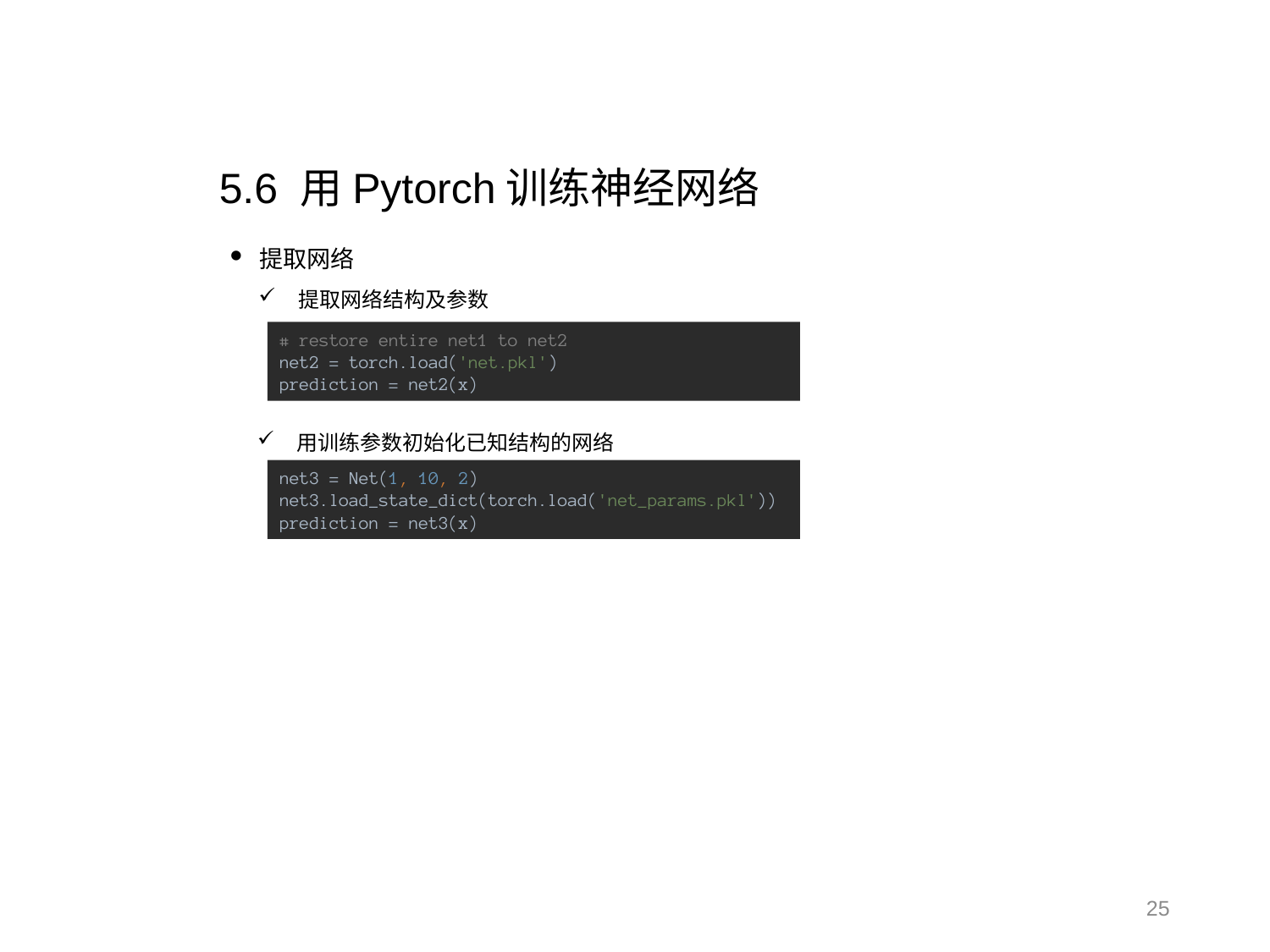

# 5.6 用Pytorch训练神经网络
提取网络
提取网络结构及参数
# restore entire net1 to net2 net2 = torch.load('net.pkl') prediction = net2(x)
用训练参数初始化已知结构的网络
net3 = Net(1, 10, 2)
net3.load_state_dict(torch.load('net_params.pkl'))
prediction = net3(x)
25